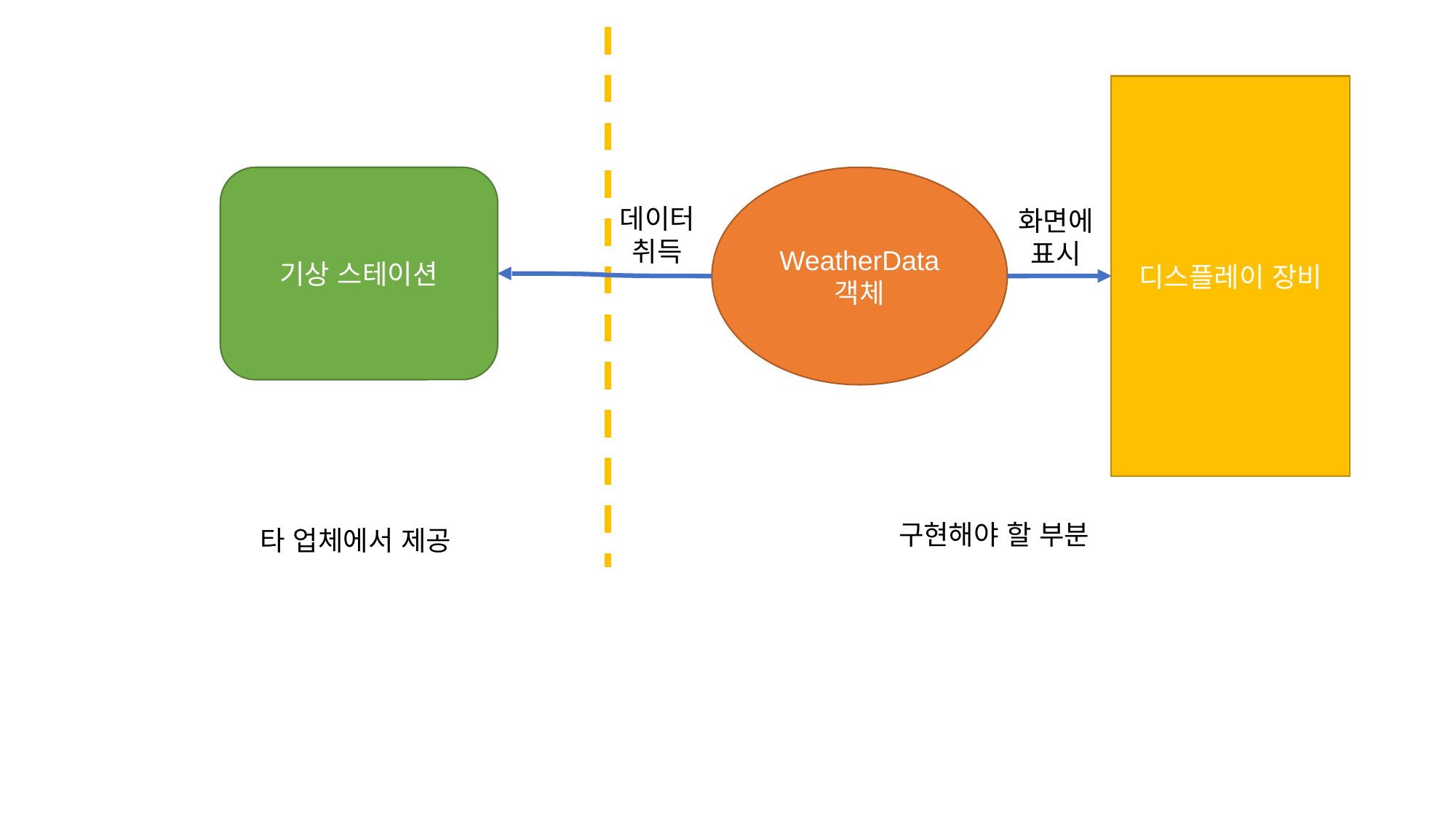

디스플레이 장비
기상 스테이션
WeatherData
객체
데이터 취득
화면에
표시
구현해야 할 부분
타 업체에서 제공